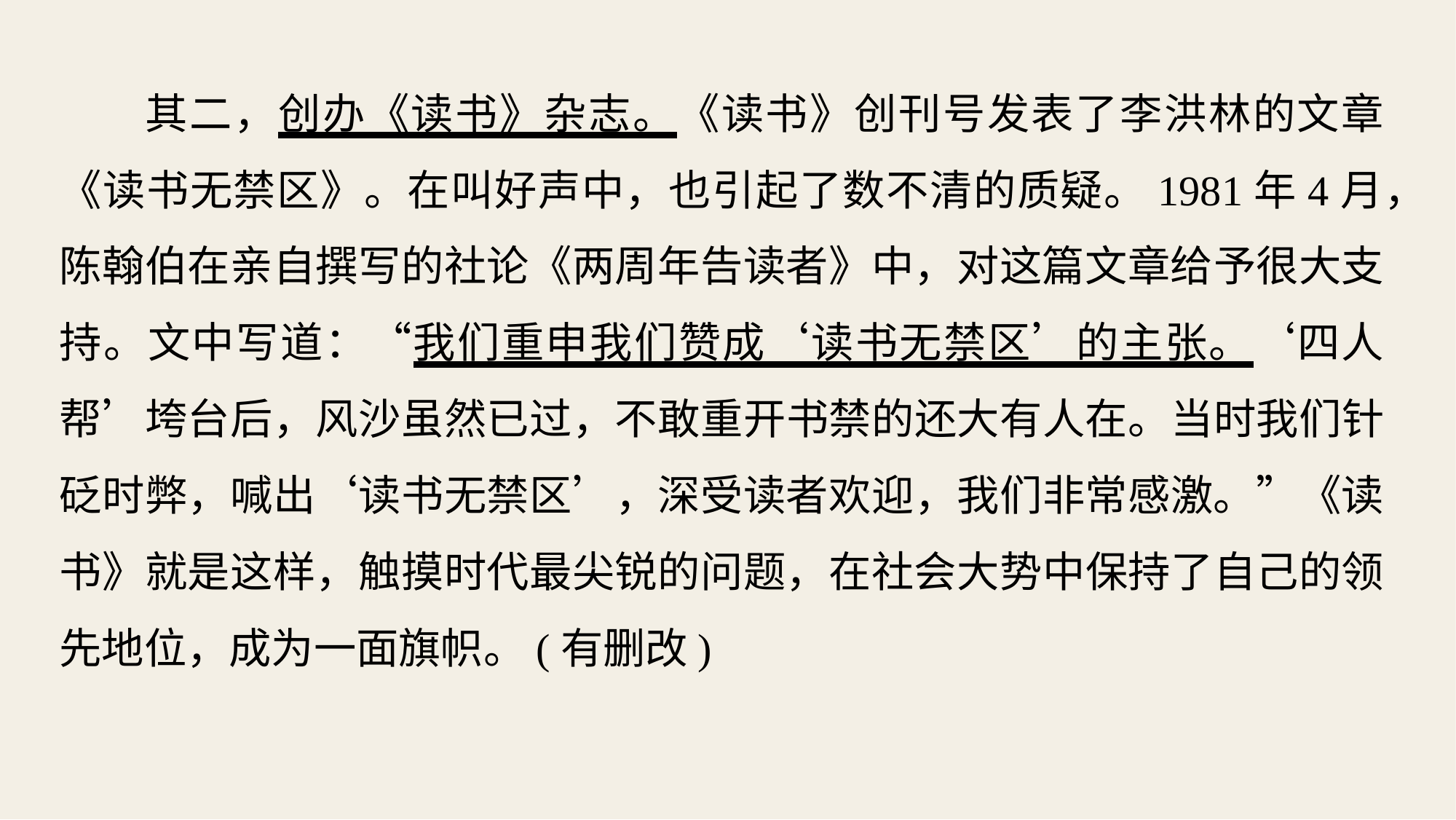

其二，创办《读书》杂志。《读书》创刊号发表了李洪林的文章《读书无禁区》。在叫好声中，也引起了数不清的质疑。1981年4月，陈翰伯在亲自撰写的社论《两周年告读者》中，对这篇文章给予很大支持。文中写道：“我们重申我们赞成‘读书无禁区’的主张。‘四人帮’垮台后，风沙虽然已过，不敢重开书禁的还大有人在。当时我们针砭时弊，喊出‘读书无禁区’，深受读者欢迎，我们非常感激。”《读书》就是这样，触摸时代最尖锐的问题，在社会大势中保持了自己的领先地位，成为一面旗帜。(有删改)